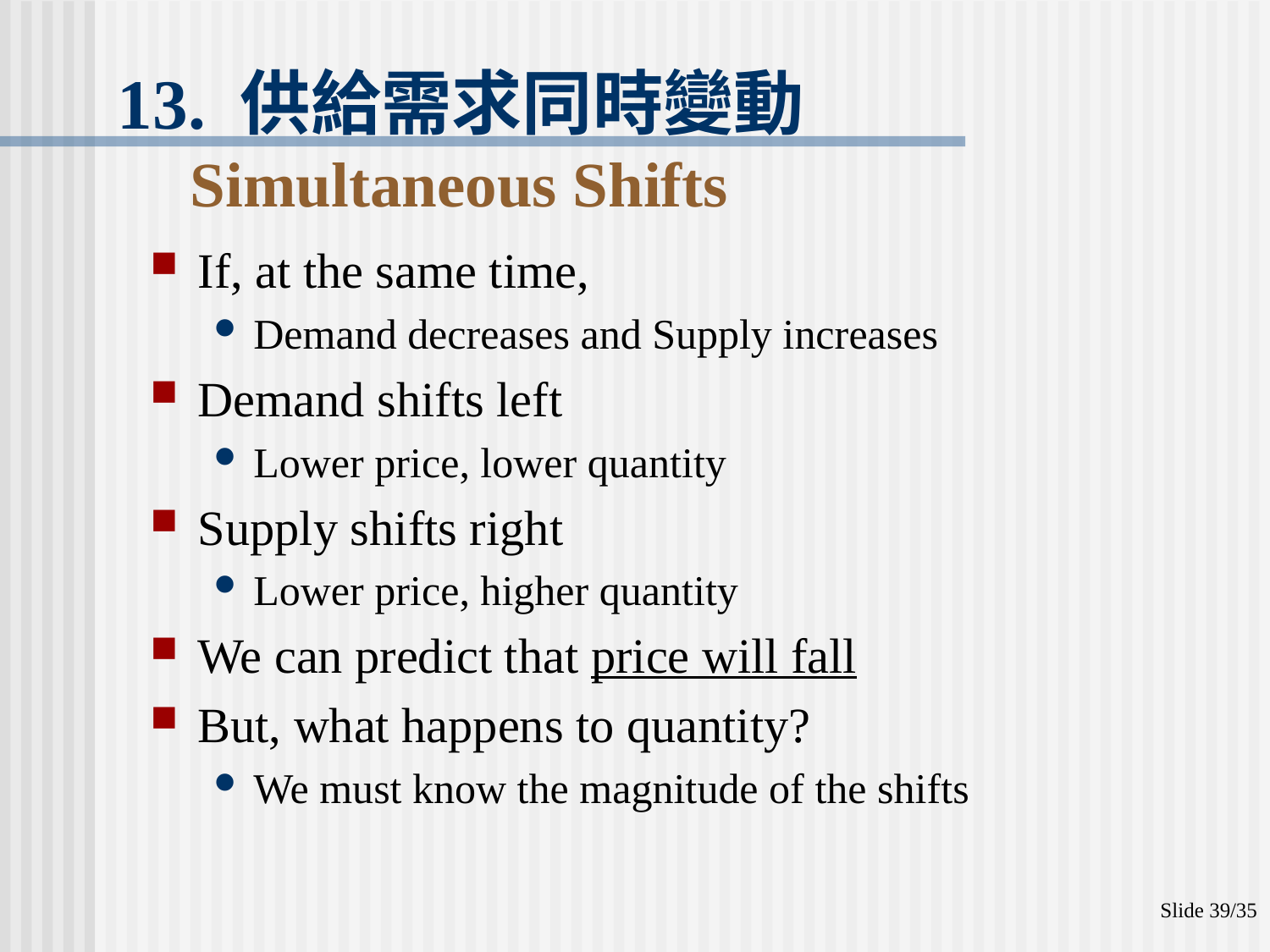

# 13. 供給需求同時變動 Simultaneous Shifts
If, at the same time,
Demand decreases and Supply increases
Demand shifts left
Lower price, lower quantity
Supply shifts right
Lower price, higher quantity
We can predict that price will fall
But, what happens to quantity?
We must know the magnitude of the shifts
Slide 39/35